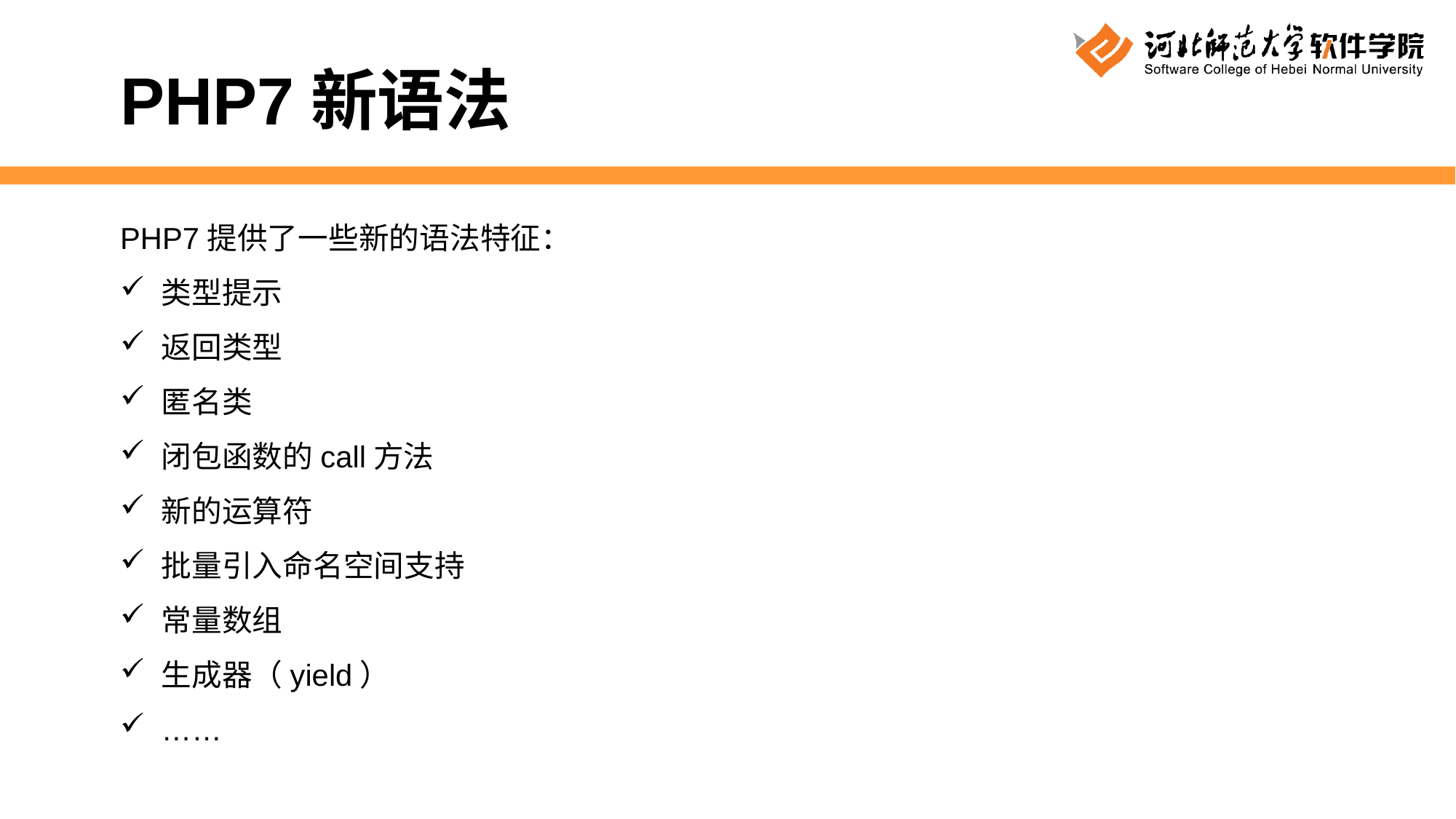

PHP7新语法
PHP7提供了一些新的语法特征：
类型提示
返回类型
匿名类
闭包函数的call方法
新的运算符
批量引入命名空间支持
常量数组
生成器（yield）
……